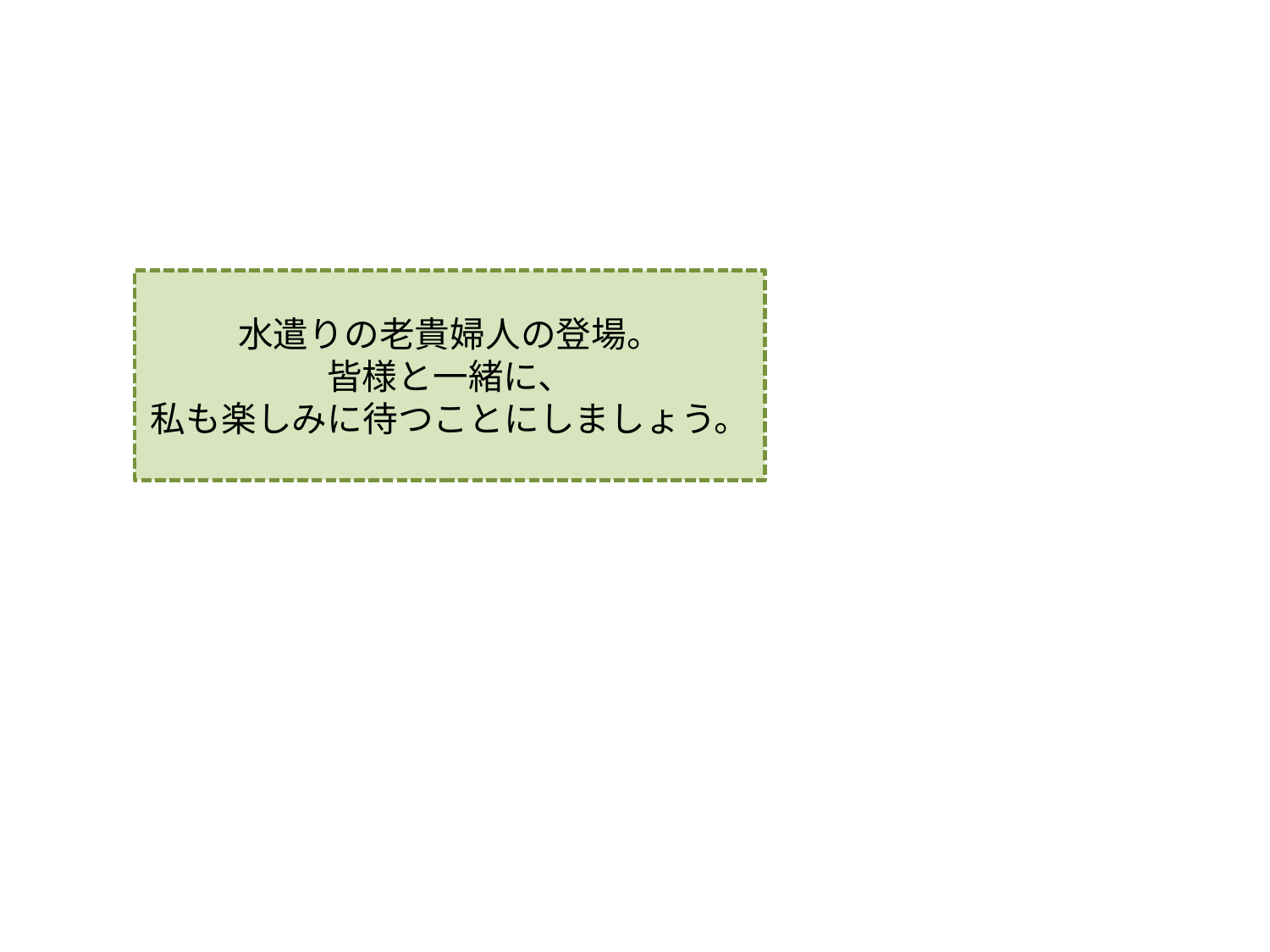

水遣りの老貴婦人の登場。
皆様と一緒に、
私も楽しみに待つことにしましょう。